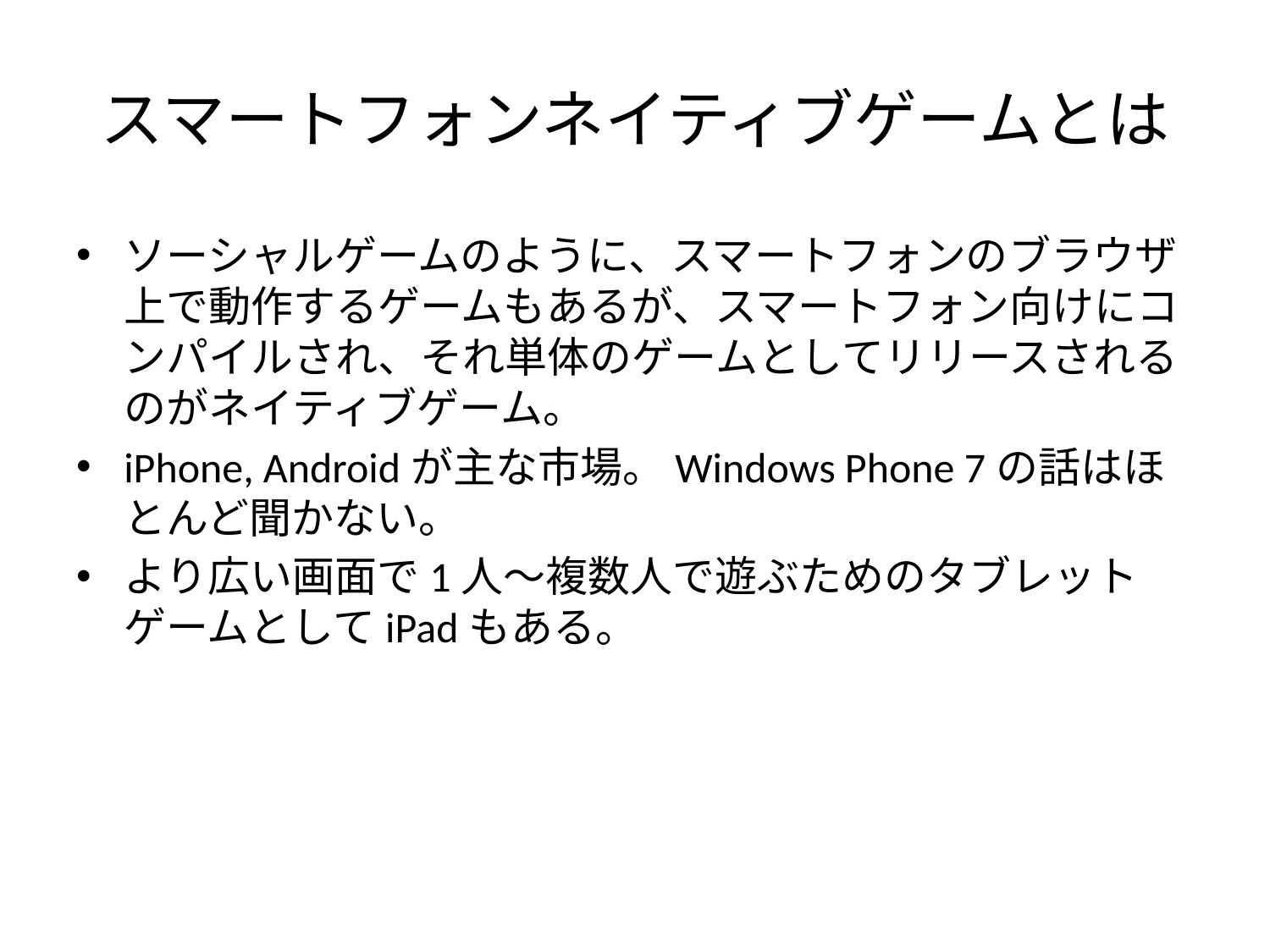

# スマートフォンネイティブゲームとは
ソーシャルゲームのように、スマートフォンのブラウザ上で動作するゲームもあるが、スマートフォン向けにコンパイルされ、それ単体のゲームとしてリリースされるのがネイティブゲーム。
iPhone, Androidが主な市場。Windows Phone 7の話はほとんど聞かない。
より広い画面で1人～複数人で遊ぶためのタブレットゲームとしてiPadもある。